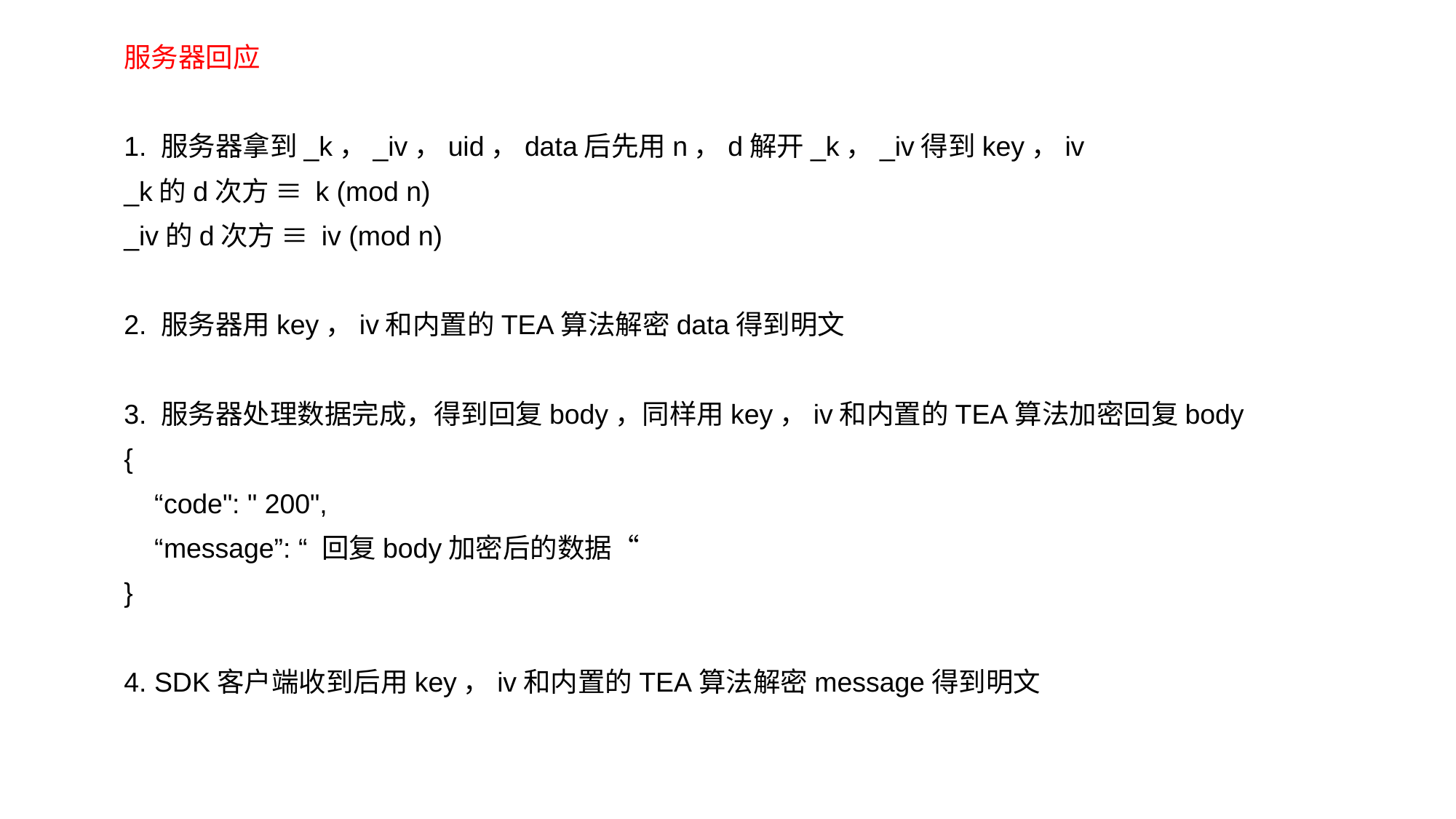

服务器回应

1. 服务器拿到_k，_iv，uid，data后先用n，d解开_k，_iv得到key，iv
_k的d次方 ≡ k (mod n)
_iv的d次方 ≡ iv (mod n)

2. 服务器用key，iv和内置的TEA算法解密data得到明文

3. 服务器处理数据完成，得到回复body，同样用key，iv和内置的TEA算法加密回复body
{
    “code": " 200",
    “message”: “ 回复body加密后的数据“
}

4. SDK客户端收到后用key，iv和内置的TEA算法解密message得到明文